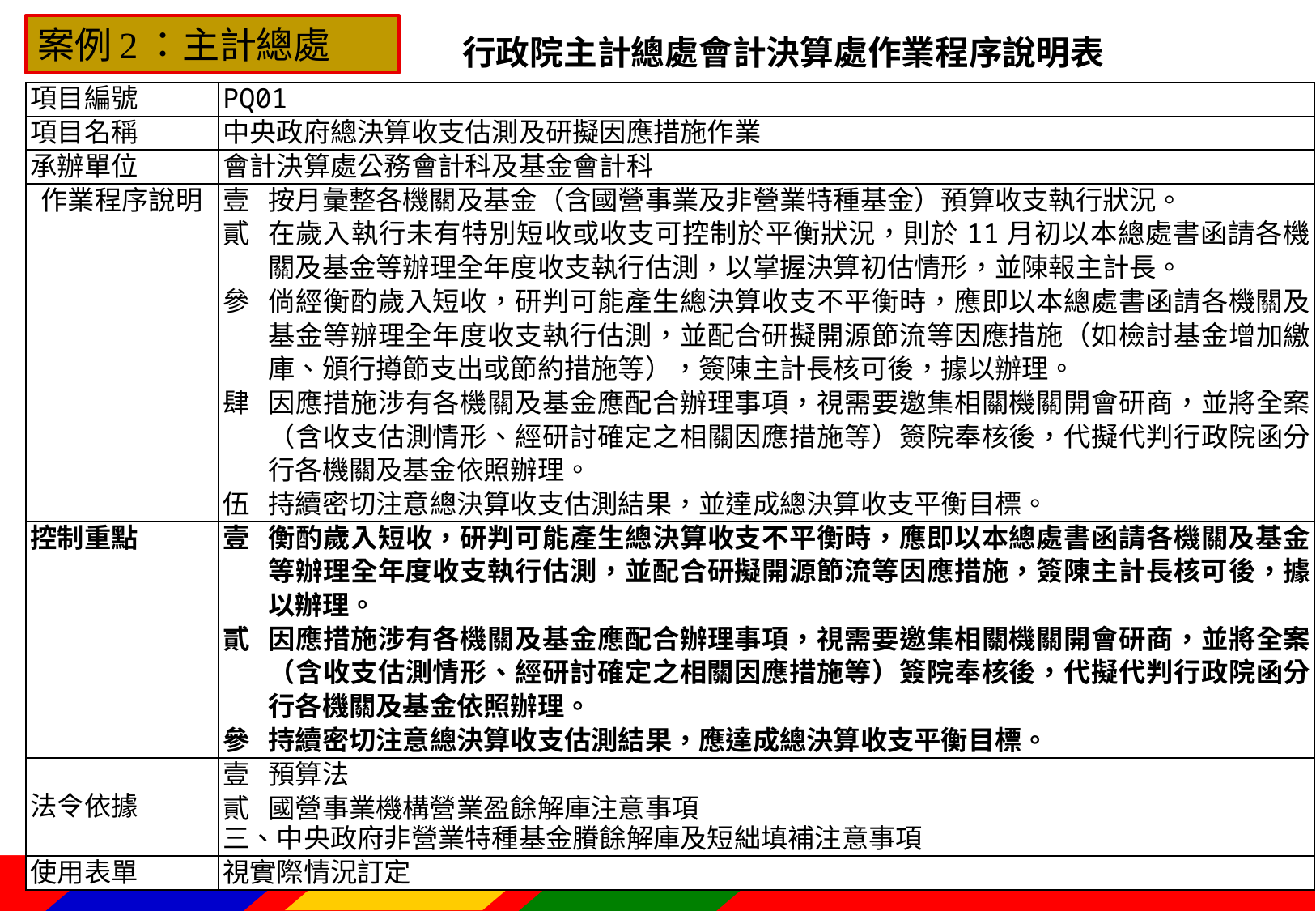

案例2：主計總處
行政院主計總處會計決算處作業程序說明表

| 項目編號 | PQ01 |
| --- | --- |
| 項目名稱 | 中央政府總決算收支估測及研擬因應措施作業 |
| 承辦單位 | 會計決算處公務會計科及基金會計科 |
| 作業程序說明 | 按月彙整各機關及基金（含國營事業及非營業特種基金）預算收支執行狀況。 在歲入執行未有特別短收或收支可控制於平衡狀況，則於11月初以本總處書函請各機關及基金等辦理全年度收支執行估測，以掌握決算初估情形，並陳報主計長。 倘經衡酌歲入短收，研判可能產生總決算收支不平衡時，應即以本總處書函請各機關及基金等辦理全年度收支執行估測，並配合研擬開源節流等因應措施（如檢討基金增加繳庫、頒行撙節支出或節約措施等），簽陳主計長核可後，據以辦理。 因應措施涉有各機關及基金應配合辦理事項，視需要邀集相關機關開會研商，並將全案（含收支估測情形、經研討確定之相關因應措施等）簽院奉核後，代擬代判行政院函分行各機關及基金依照辦理。 持續密切注意總決算收支估測結果，並達成總決算收支平衡目標。 |
| 控制重點 | 衡酌歲入短收，研判可能產生總決算收支不平衡時，應即以本總處書函請各機關及基金等辦理全年度收支執行估測，並配合研擬開源節流等因應措施，簽陳主計長核可後，據以辦理。 因應措施涉有各機關及基金應配合辦理事項，視需要邀集相關機關開會研商，並將全案（含收支估測情形、經研討確定之相關因應措施等）簽院奉核後，代擬代判行政院函分行各機關及基金依照辦理。 持續密切注意總決算收支估測結果，應達成總決算收支平衡目標。 |
| 法令依據 | 預算法 國營事業機構營業盈餘解庫注意事項 三、中央政府非營業特種基金賸餘解庫及短絀填補注意事項 |
| 使用表單 | 視實際情況訂定 |

103